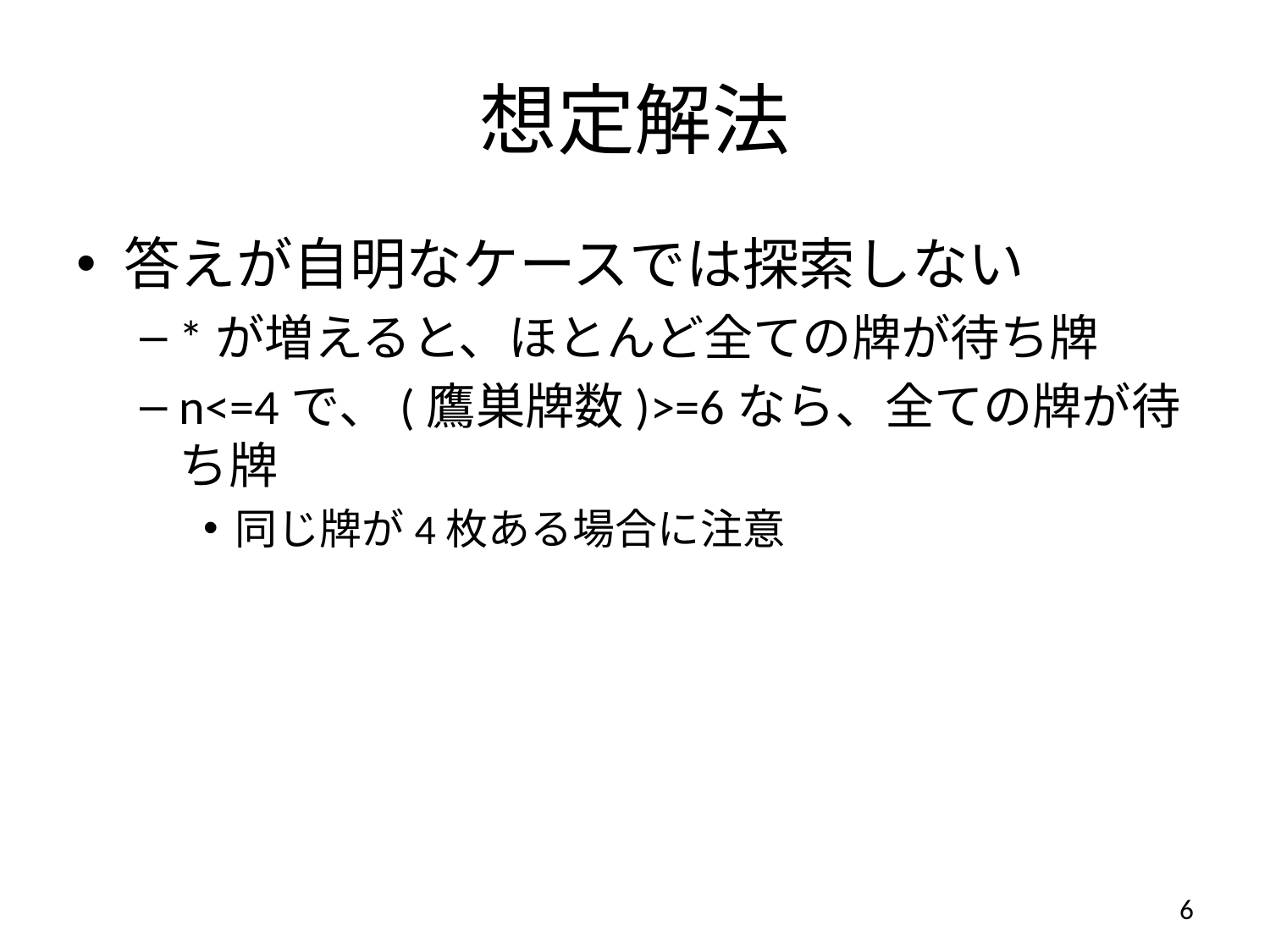

# 想定解法
答えが自明なケースでは探索しない
*が増えると、ほとんど全ての牌が待ち牌
n<=4で、(鷹巣牌数)>=6なら、全ての牌が待ち牌
同じ牌が4枚ある場合に注意

6